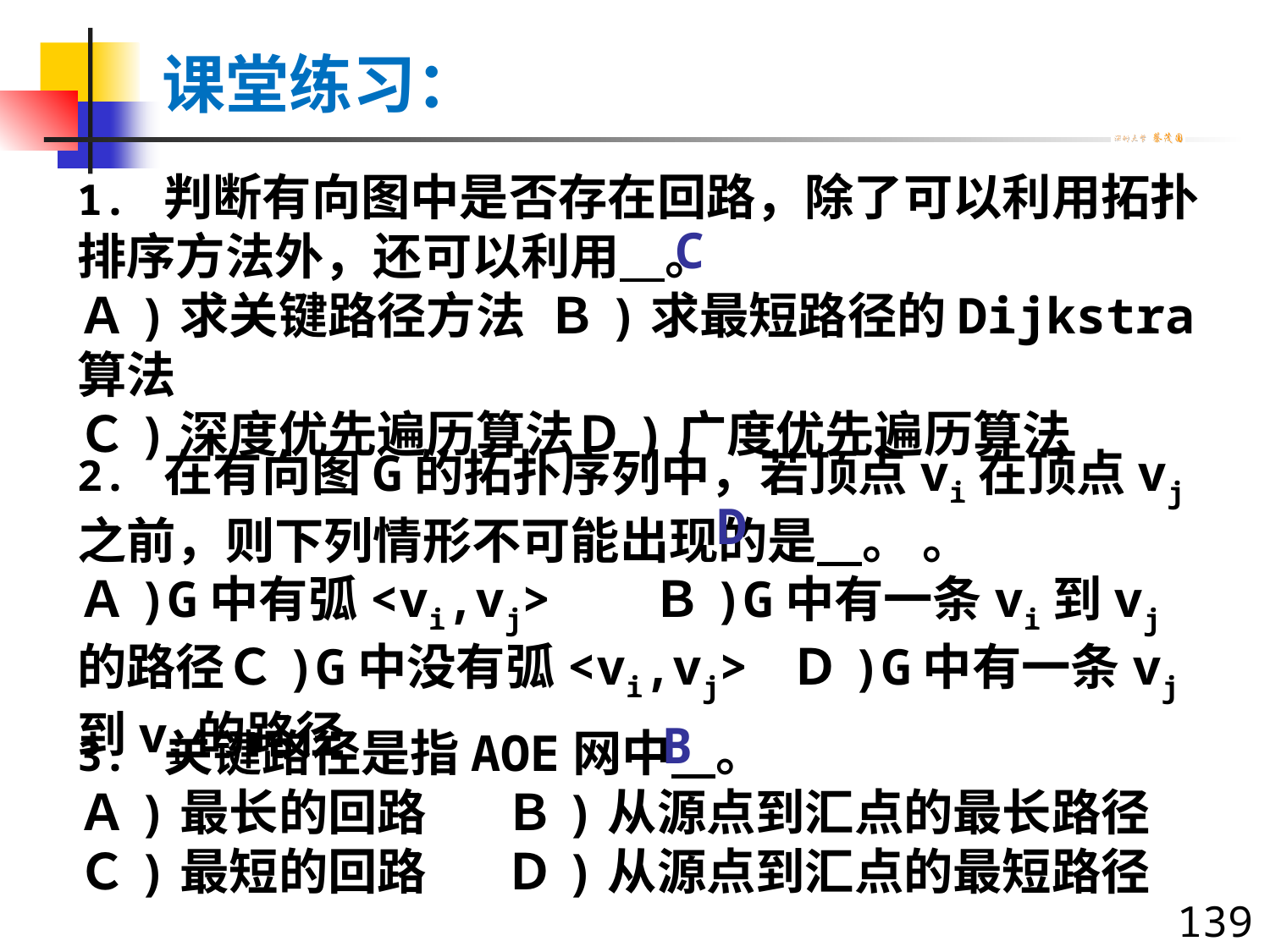

课堂练习：
1. 判断有向图中是否存在回路，除了可以利用拓扑排序方法外，还可以利用    。
Ａ)求关键路径方法  Ｂ)求最短路径的Dijkstra算法
Ｃ)深度优先遍历算法Ｄ)广度优先遍历算法
C
2. 在有向图G的拓扑序列中，若顶点vi在顶点vj之前，则下列情形不可能出现的是    。 。
Ａ)G中有弧<vi,vj>   Ｂ)G中有一条vi到vj的路径Ｃ)G中没有弧<vi,vj> Ｄ)G中有一条vj到vi的路径
D
B
3. 关键路径是指AOE网中    。
Ａ)最长的回路       Ｂ)从源点到汇点的最长路径
Ｃ)最短的回路       Ｄ)从源点到汇点的最短路径
139